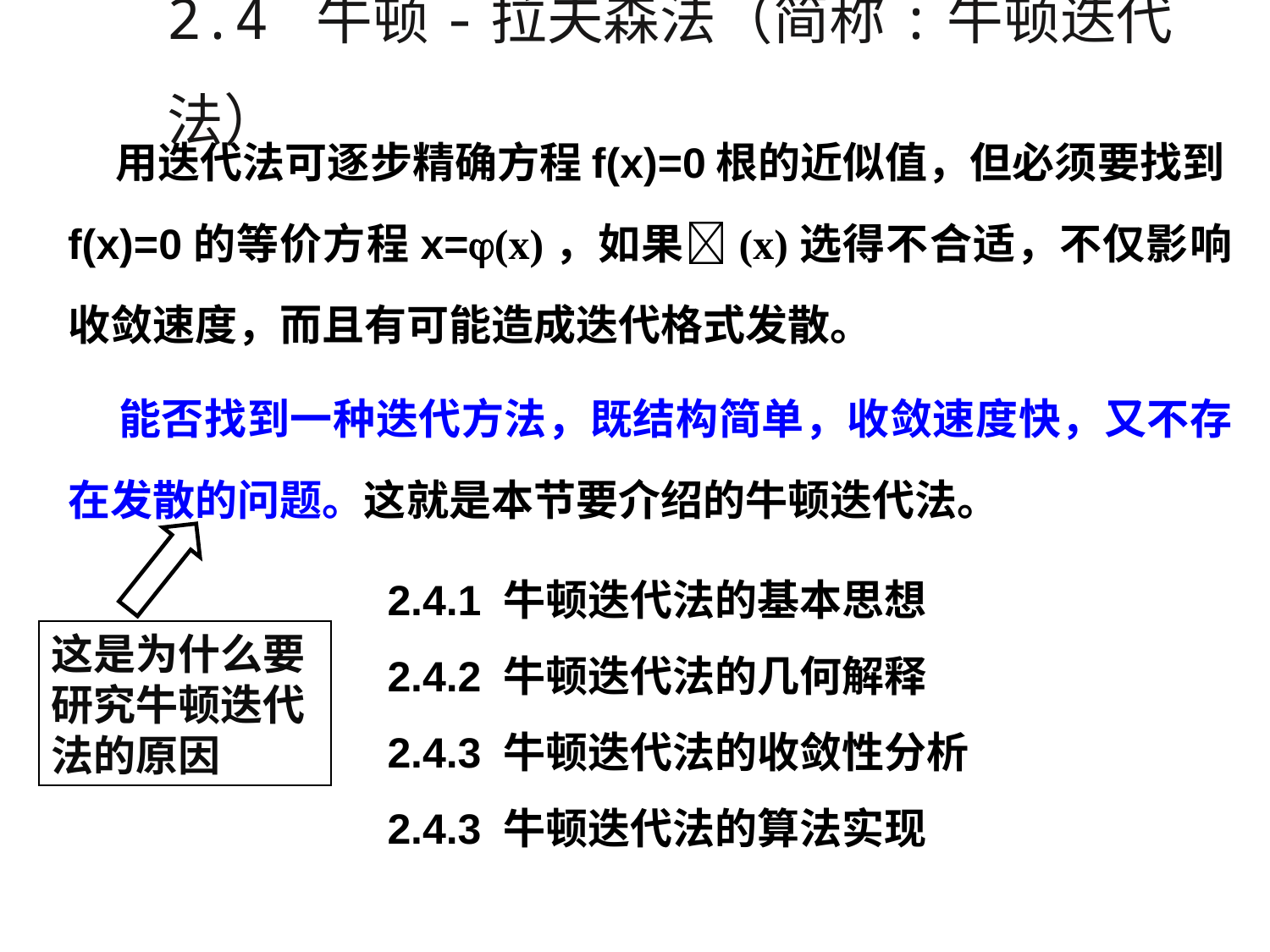

# 2.4 牛顿-拉夫森法（简称:牛顿迭代法）
    用迭代法可逐步精确方程f(x)=0根的近似值，但必须要找到f(x)=0的等价方程x=ϕ(x)，如果ϕ(x)选得不合适，不仅影响收敛速度，而且有可能造成迭代格式发散。
    能否找到一种迭代方法，既结构简单，收敛速度快，又不存在发散的问题。这就是本节要介绍的牛顿迭代法。
2.4.1 牛顿迭代法的基本思想
2.4.2 牛顿迭代法的几何解释
2.4.3 牛顿迭代法的收敛性分析
2.4.3 牛顿迭代法的算法实现

这是为什么要研究牛顿迭代法的原因